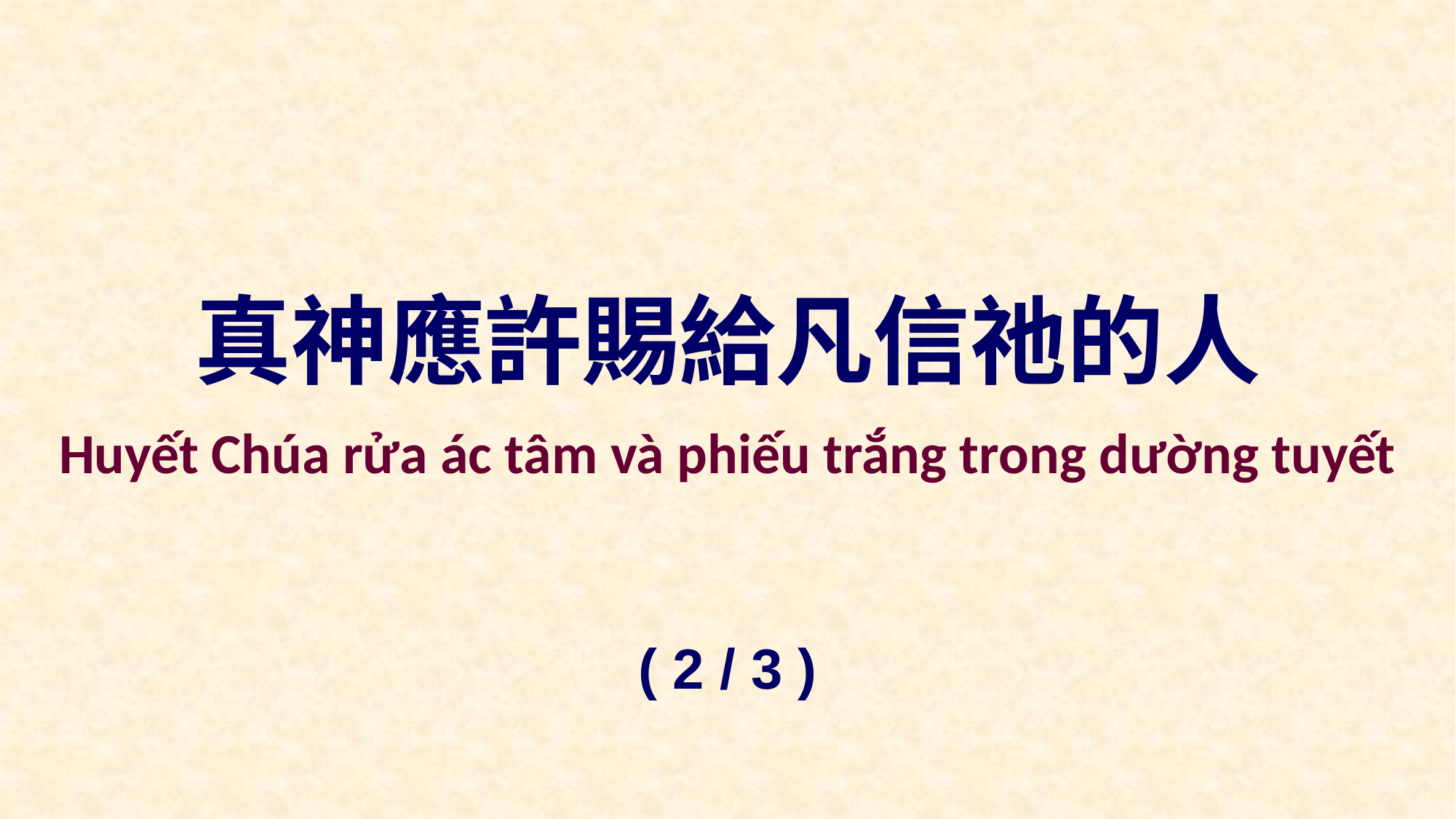

真神應許賜給凡信祂的人
Huyết Chúa rửa ác tâm và phiếu trắng trong dường tuyết
( 2 / 3 )